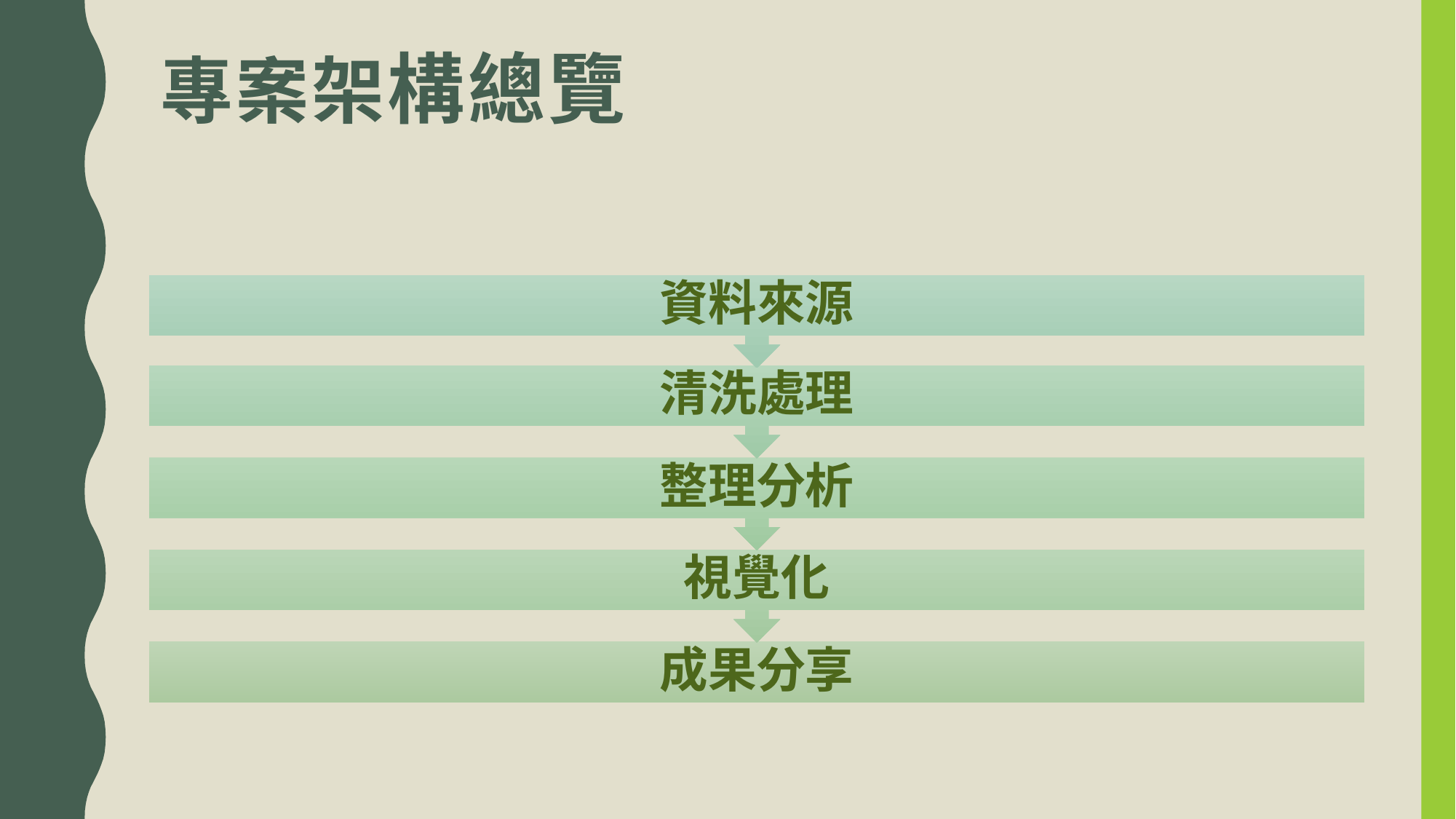

# 專案架構總覽
成果分享
視覺化
整理分析
清洗處理
資料來源